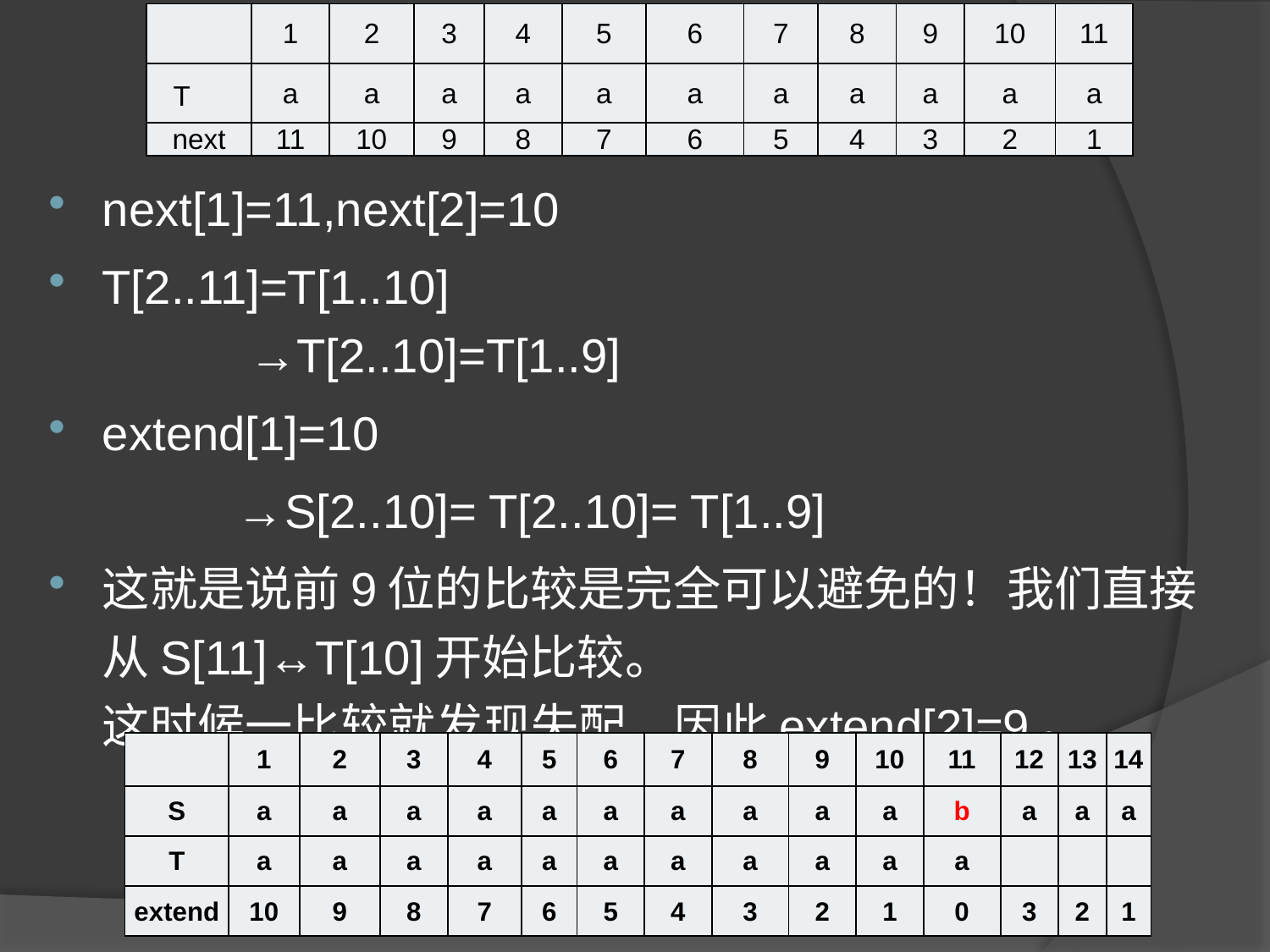

|  | 1 | 2 | 3 | 4 | 5 | 6 | 7 | 8 | 9 | 10 | 11 |
| --- | --- | --- | --- | --- | --- | --- | --- | --- | --- | --- | --- |
| T | a | a | a | a | a | a | a | a | a | a | a |
| next | 11 | 10 | 9 | 8 | 7 | 6 | 5 | 4 | 3 | 2 | 1 |
next[1]=11,next[2]=10
T[2..11]=T[1..10]
           →T[2..10]=T[1..9]
extend[1]=10
              →S[2..10]= T[2..10]= T[1..9]
这就是说前9位的比较是完全可以避免的！我们直接从S[11]↔T[10]开始比较。
这时候一比较就发现失配，因此extend[2]=9。

|  | 1 | 2 | 3 | 4 | 5 | 6 | 7 | 8 | 9 | 10 | 11 | 12 | 13 | 14 |
| --- | --- | --- | --- | --- | --- | --- | --- | --- | --- | --- | --- | --- | --- | --- |
| S | a | a | a | a | a | a | a | a | a | a | b | a | a | a |
| T | a | a | a | a | a | a | a | a | a | a | a |  |  |  |
| extend | 10 | 9 | 8 | 7 | 6 | 5 | 4 | 3 | 2 | 1 | 0 | 3 | 2 | 1 |